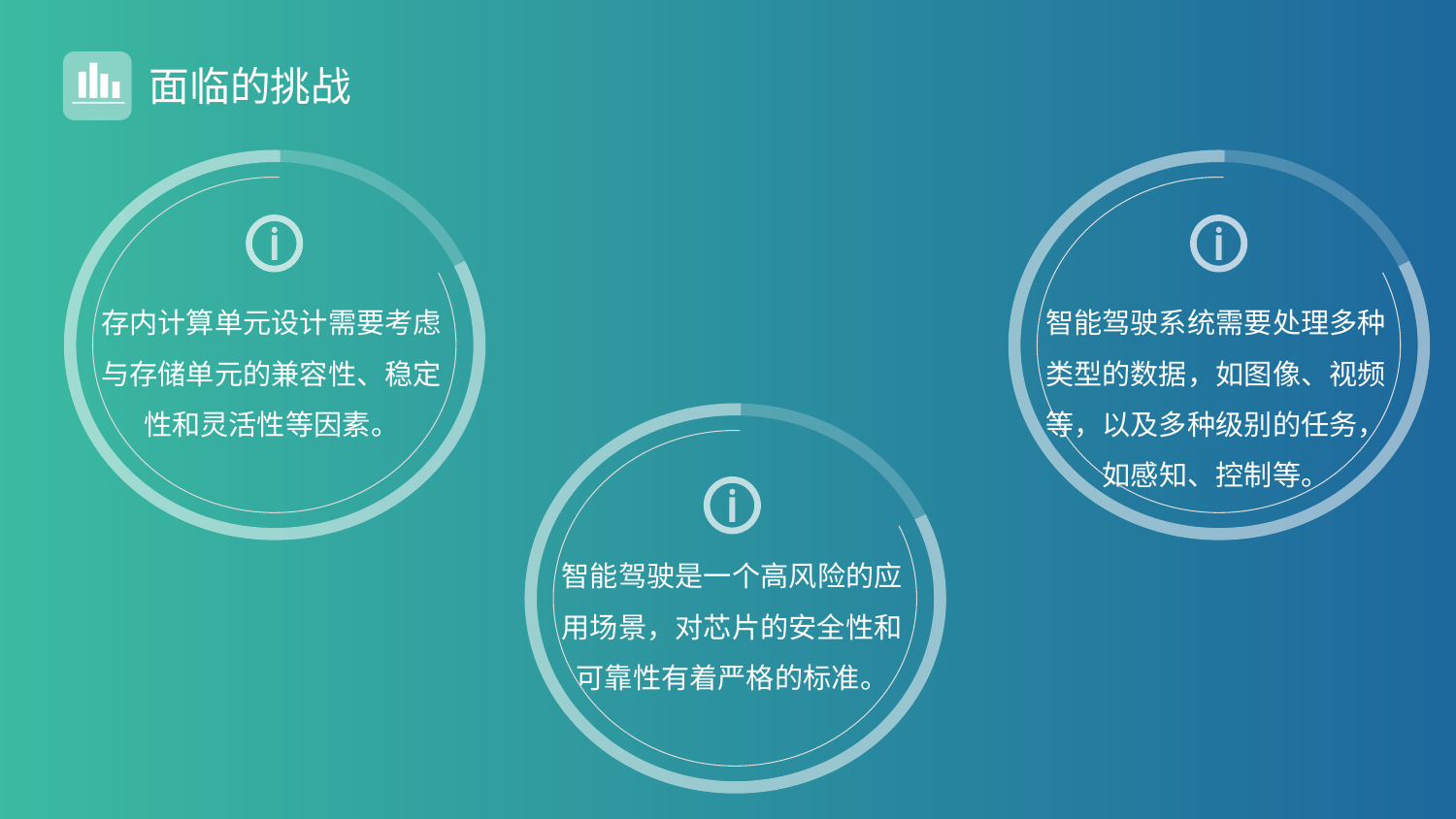

面临的挑战

存内计算单元设计需要考虑与存储单元的兼容性、稳定性和灵活性等因素。

智能驾驶系统需要处理多种类型的数据，如图像、视频等，以及多种级别的任务，如感知、控制等。

智能驾驶是一个高风险的应用场景，对芯片的安全性和可靠性有着严格的标准。